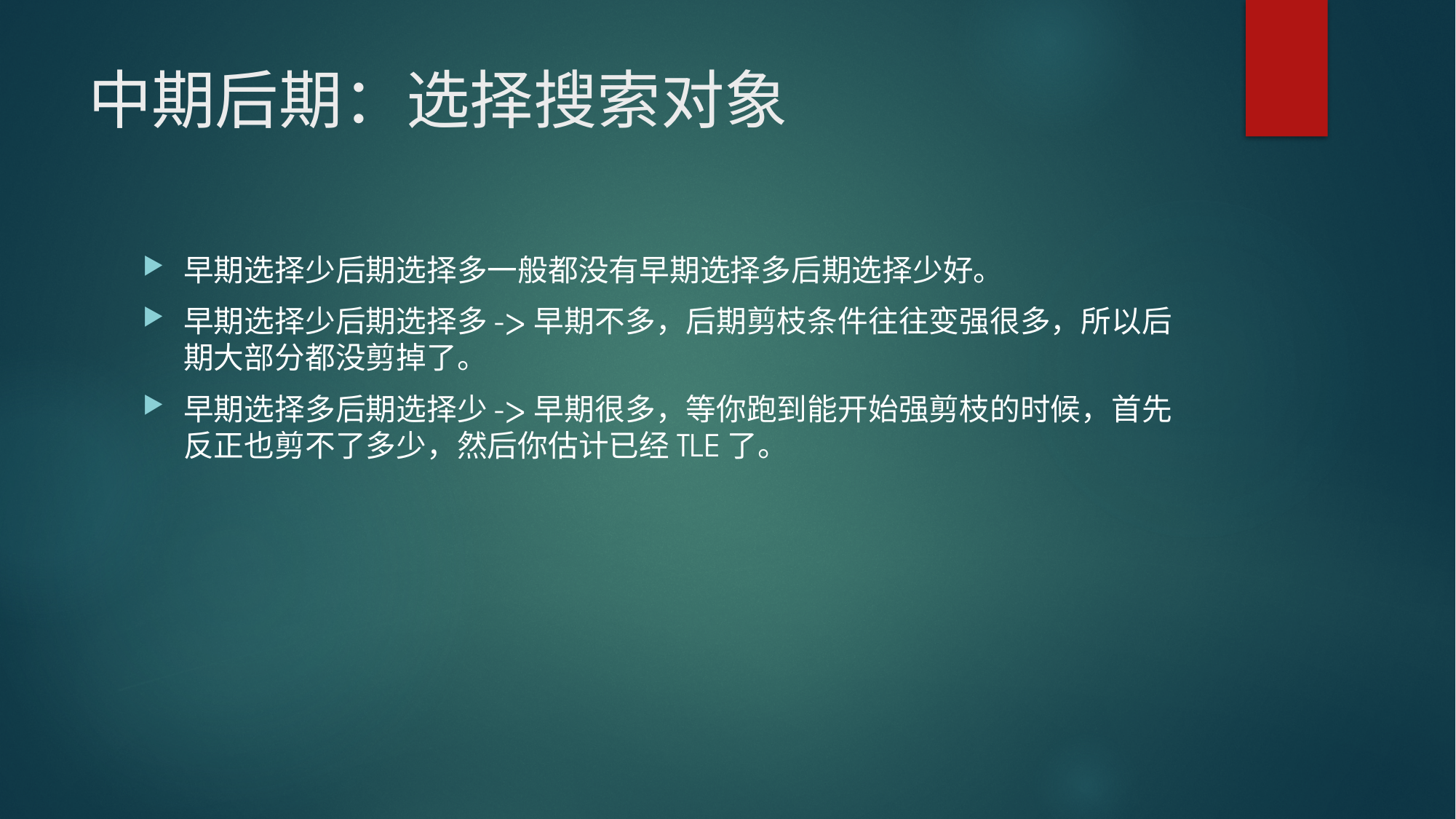

# 中期后期：选择搜索对象
早期选择少后期选择多一般都没有早期选择多后期选择少好。
早期选择少后期选择多->早期不多，后期剪枝条件往往变强很多，所以后期大部分都没剪掉了。
早期选择多后期选择少->早期很多，等你跑到能开始强剪枝的时候，首先反正也剪不了多少，然后你估计已经TLE了。